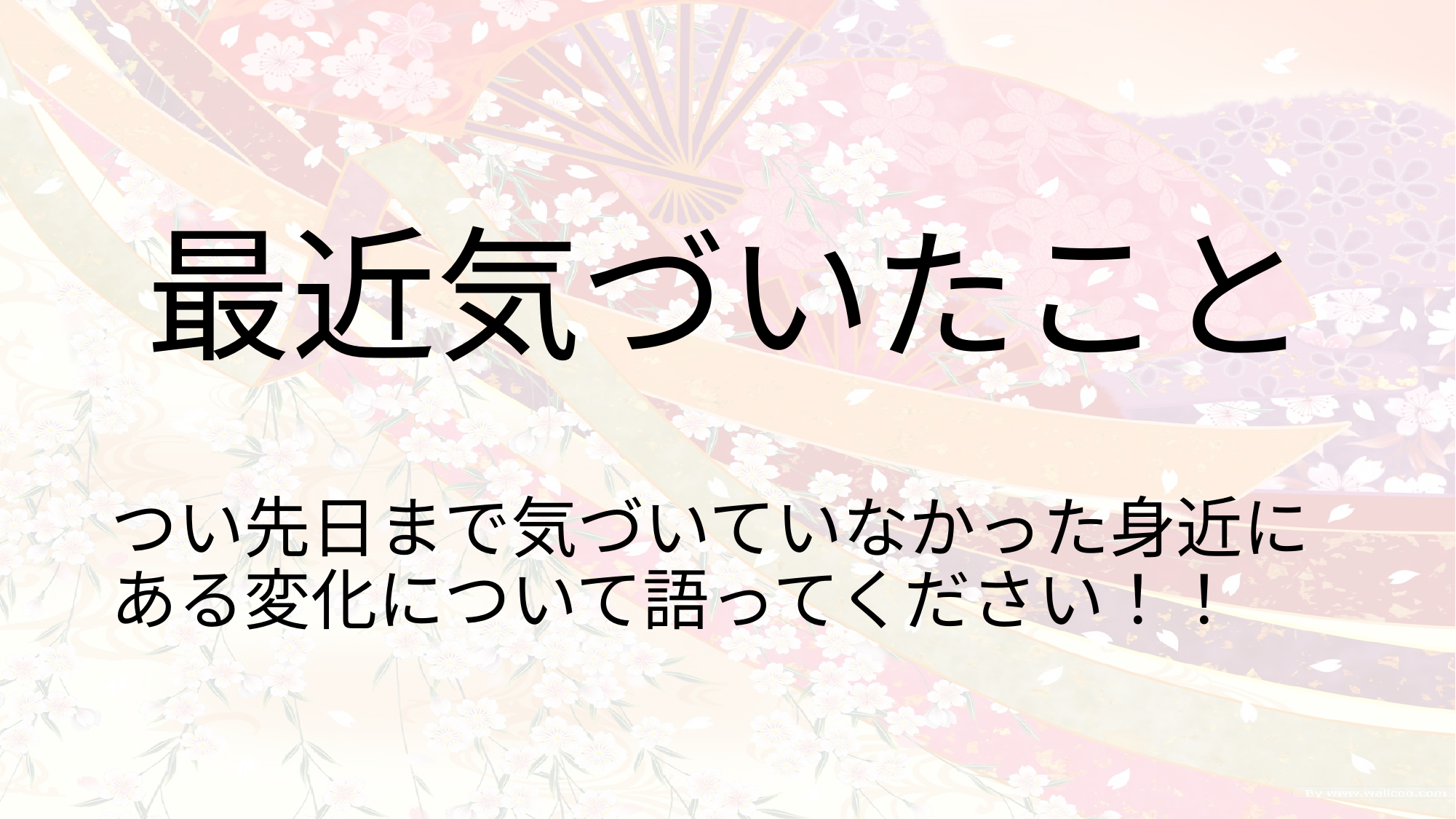

最近気づいたこと

つい先日まで気づいていなかった身近にある変化について語ってください！！